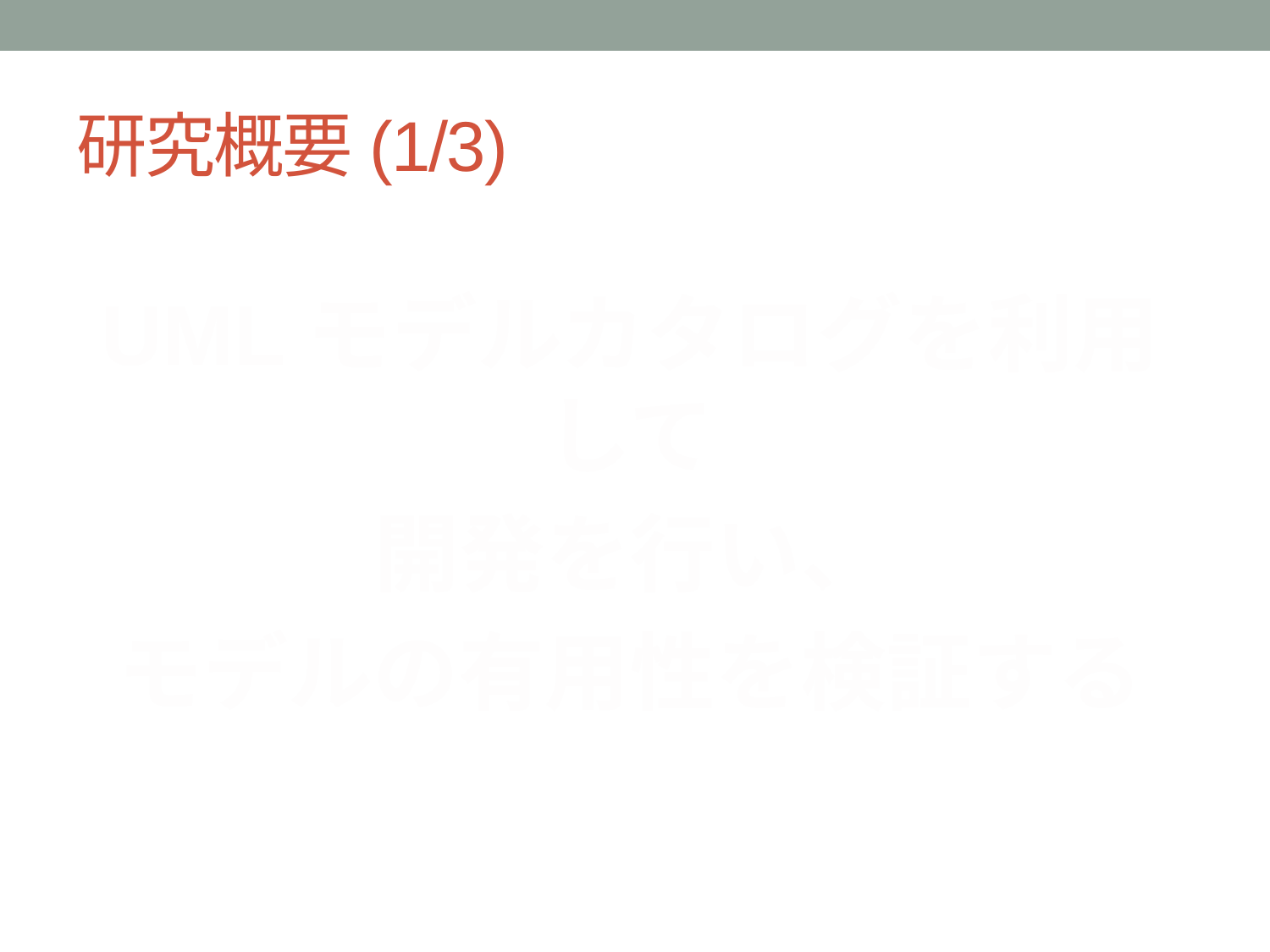

# 研究概要(1/3)
UMLモデルカタログを利用して
開発を行い、
モデルの有用性を検証する